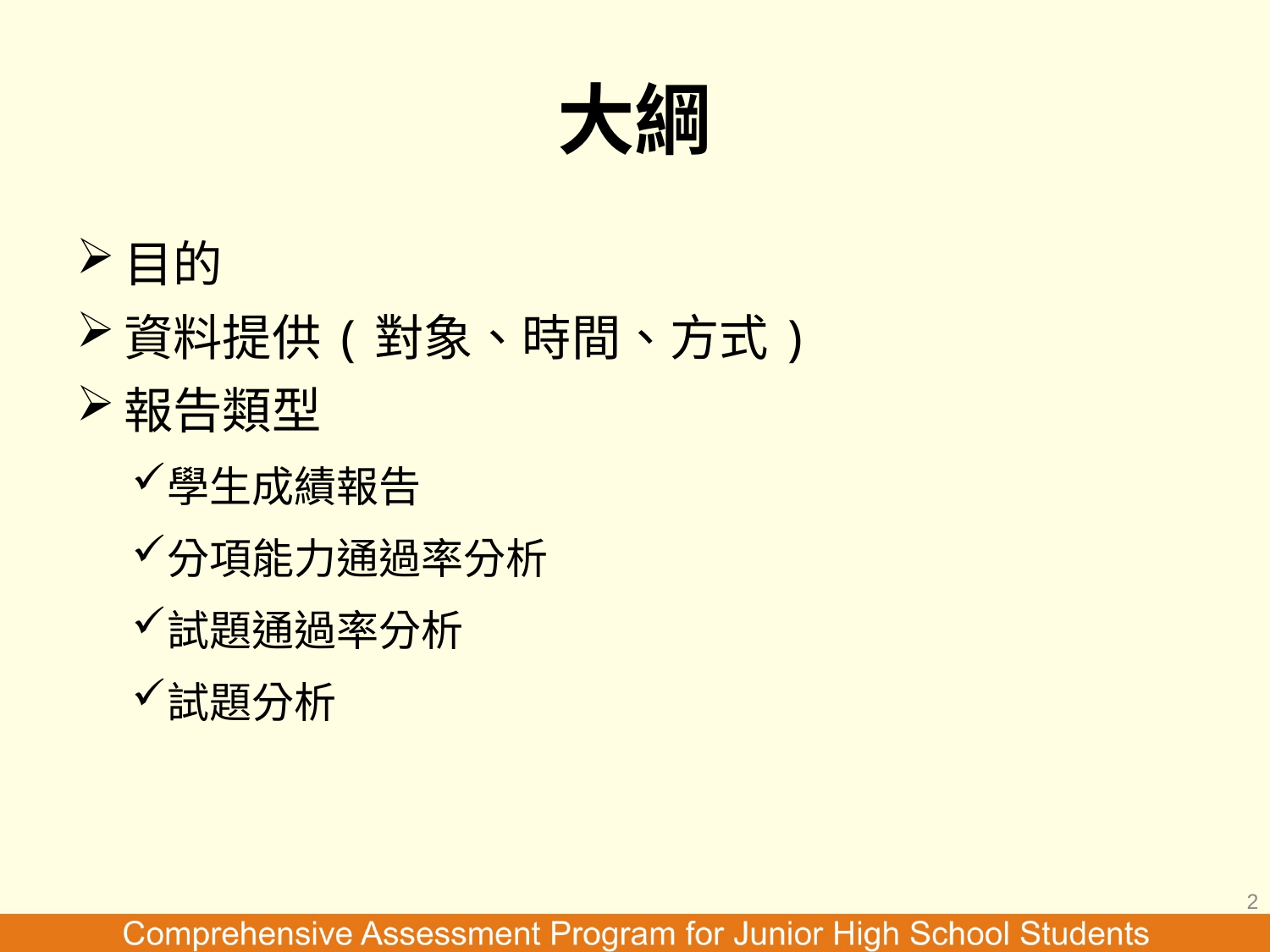

# 大綱
目的
資料提供(對象、時間、方式)
報告類型
學生成績報告
分項能力通過率分析
試題通過率分析
試題分析
2